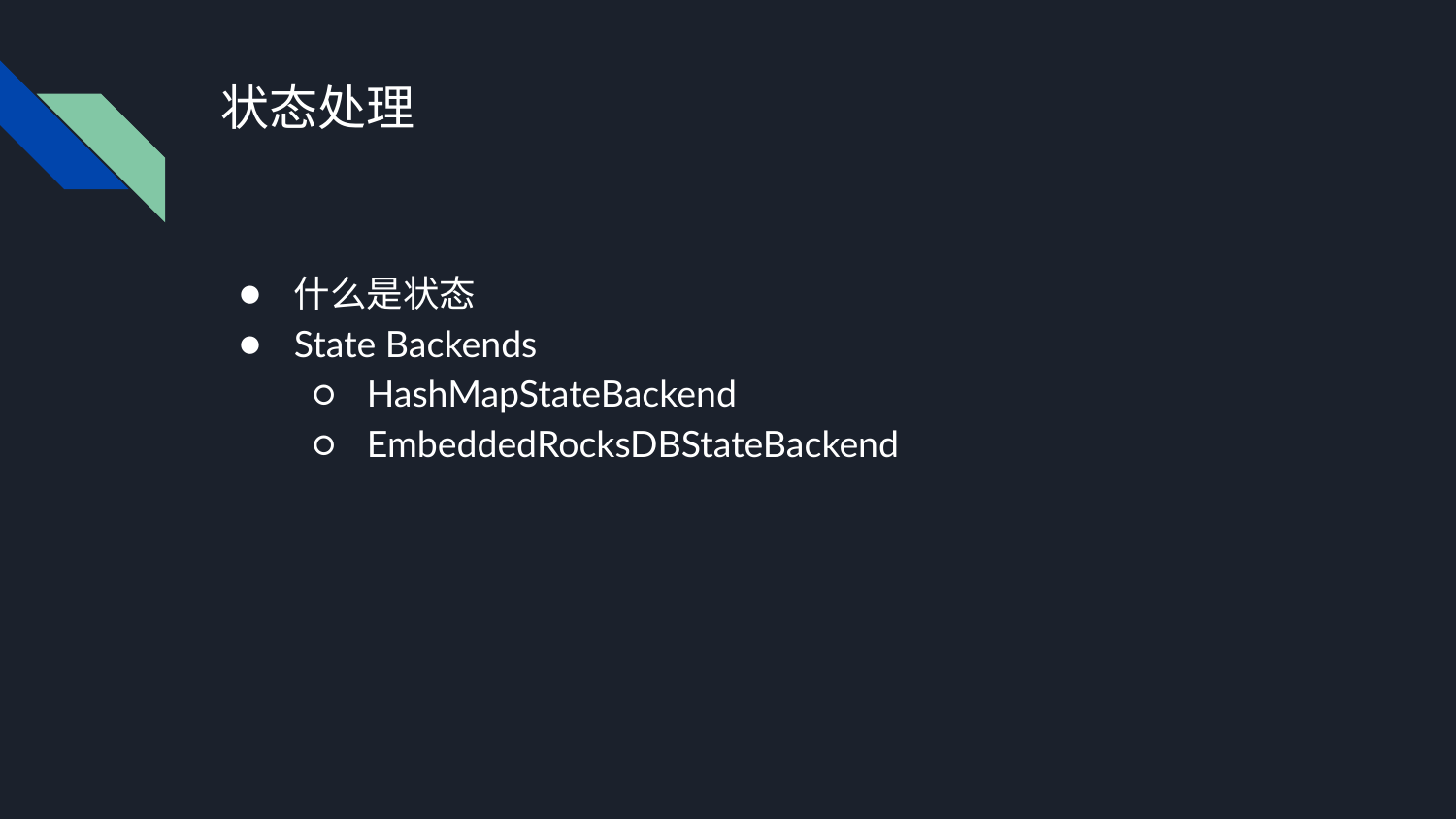

# 状态处理
什么是状态
State Backends
HashMapStateBackend
EmbeddedRocksDBStateBackend